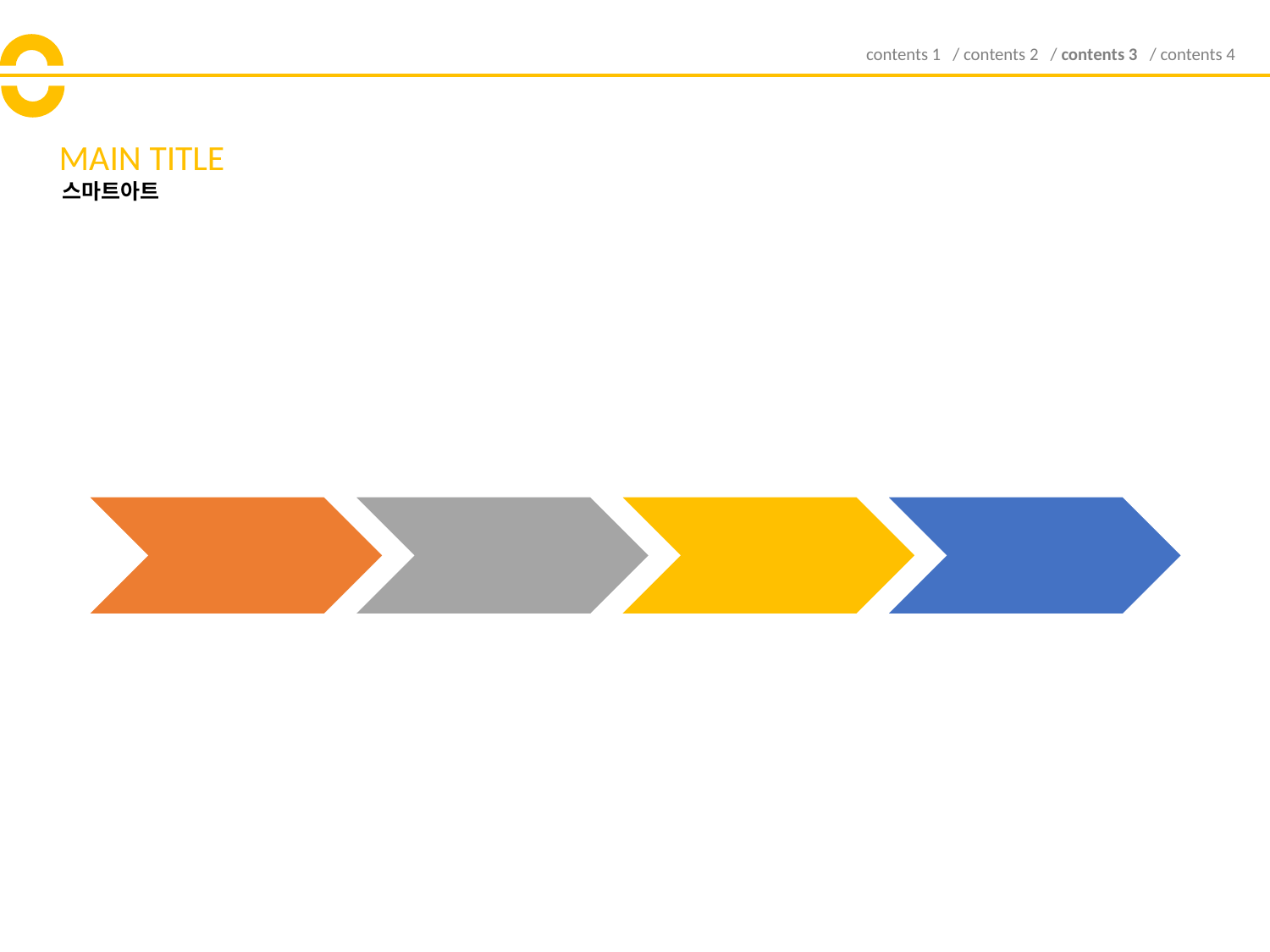

contents 1   / contents 2   / contents 3   / contents 4

# MAIN TITLE
스마트아트